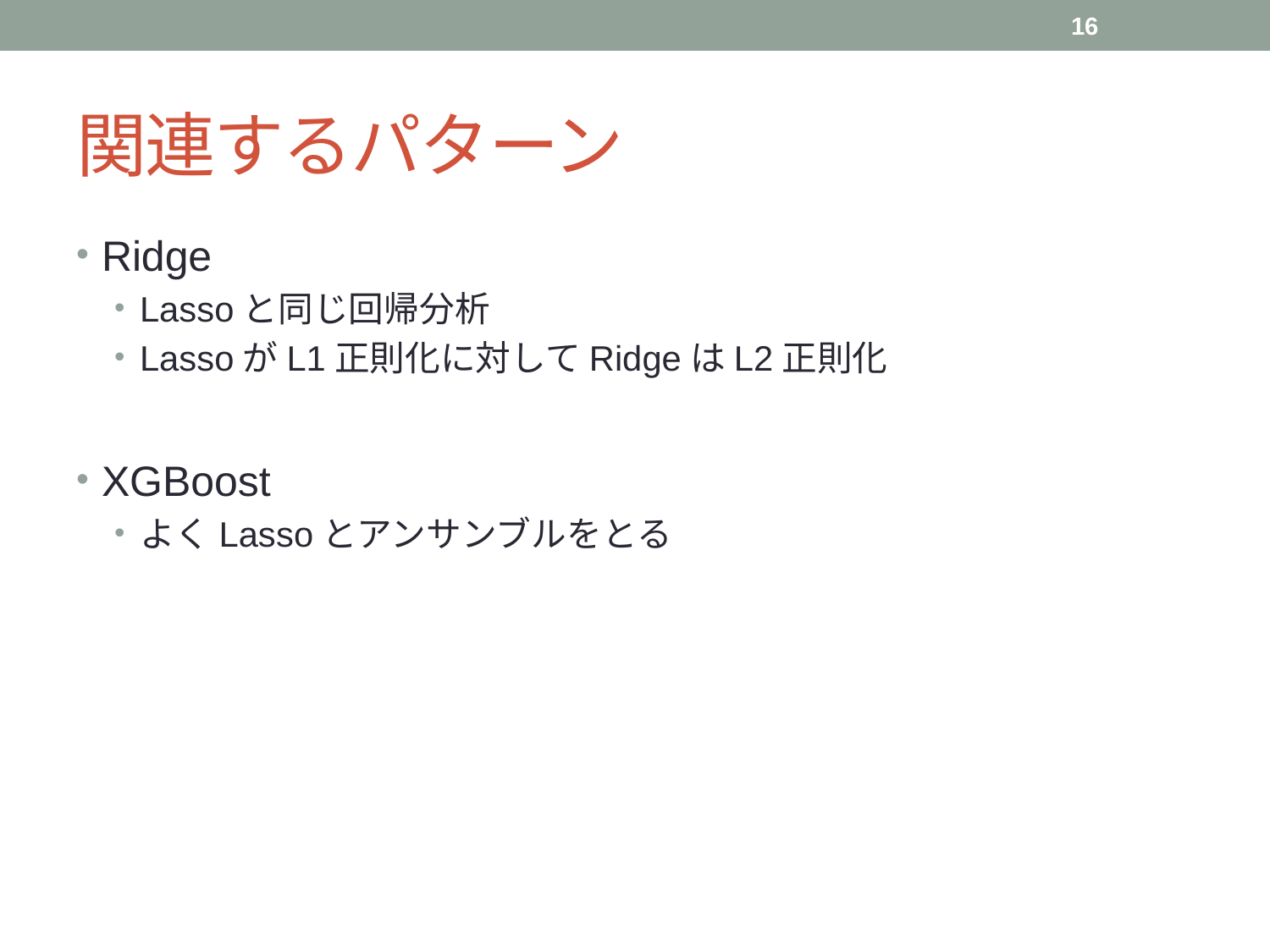

16
# 関連するパターン
Ridge
Lassoと同じ回帰分析
LassoがL1正則化に対してRidgeはL2正則化

XGBoost
よくLassoとアンサンブルをとる